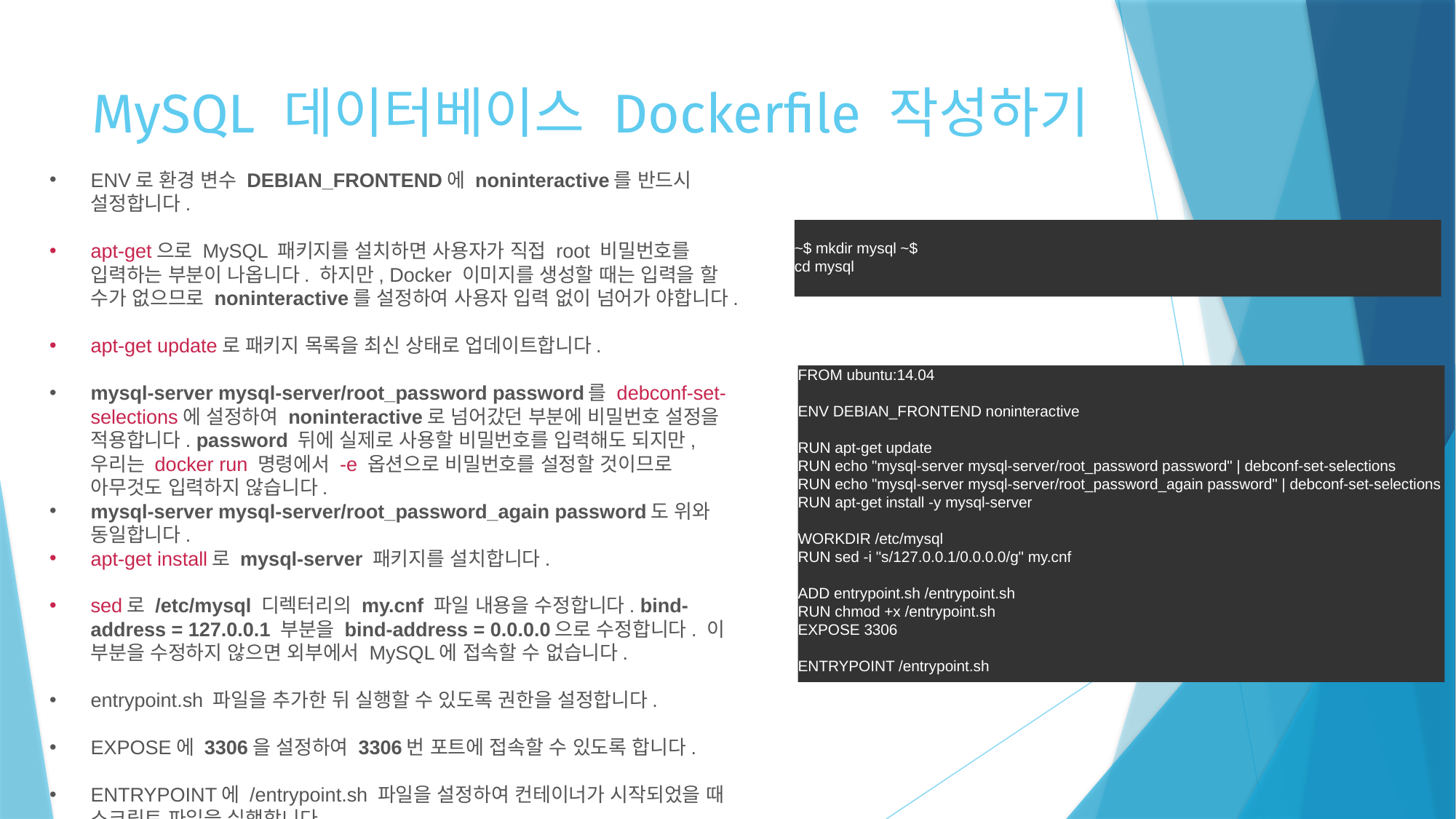

# MySQL 데이터베이스 Dockerfile 작성하기
ENV로 환경 변수 DEBIAN_FRONTEND에 noninteractive를 반드시 설정합니다.

apt-get으로 MySQL 패키지를 설치하면 사용자가 직접 root 비밀번호를 입력하는 부분이 나옵니다. 하지만, Docker 이미지를 생성할 때는 입력을 할 수가 없으므로 noninteractive를 설정하여 사용자 입력 없이 넘어가 야합니다.

apt-get update로 패키지 목록을 최신 상태로 업데이트합니다.

mysql-server mysql-server/root_password password를 debconf-set-selections에 설정하여 noninteractive로 넘어갔던 부분에 비밀번호 설정을 적용합니다. password 뒤에 실제로 사용할 비밀번호를 입력해도 되지만, 우리는 docker run 명령에서 -e 옵션으로 비밀번호를 설정할 것이므로 아무것도 입력하지 않습니다.
mysql-server mysql-server/root_password_again password도 위와 동일합니다.
apt-get install로 mysql-server 패키지를 설치합니다.

sed로 /etc/mysql 디렉터리의 my.cnf 파일 내용을 수정합니다. bind-address = 127.0.0.1 부분을 bind-address = 0.0.0.0으로 수정합니다. 이 부분을 수정하지 않으면 외부에서 MySQL에 접속할 수 없습니다.

entrypoint.sh 파일을 추가한 뒤 실행할 수 있도록 권한을 설정합니다.

EXPOSE에 3306을 설정하여 3306번 포트에 접속할 수 있도록 합니다.

ENTRYPOINT에 /entrypoint.sh 파일을 설정하여 컨테이너가 시작되었을 때 스크립트 파일을 실행합니다.

~$ mkdir mysql ~$
cd mysql

FROM ubuntu:14.04

ENV DEBIAN_FRONTEND noninteractive

RUN apt-get update
RUN echo "mysql-server mysql-server/root_password password" | debconf-set-selections
RUN echo "mysql-server mysql-server/root_password_again password" | debconf-set-selections
RUN apt-get install -y mysql-server

WORKDIR /etc/mysql
RUN sed -i "s/127.0.0.1/0.0.0.0/g" my.cnf

ADD entrypoint.sh /entrypoint.sh
RUN chmod +x /entrypoint.sh
EXPOSE 3306

ENTRYPOINT /entrypoint.sh